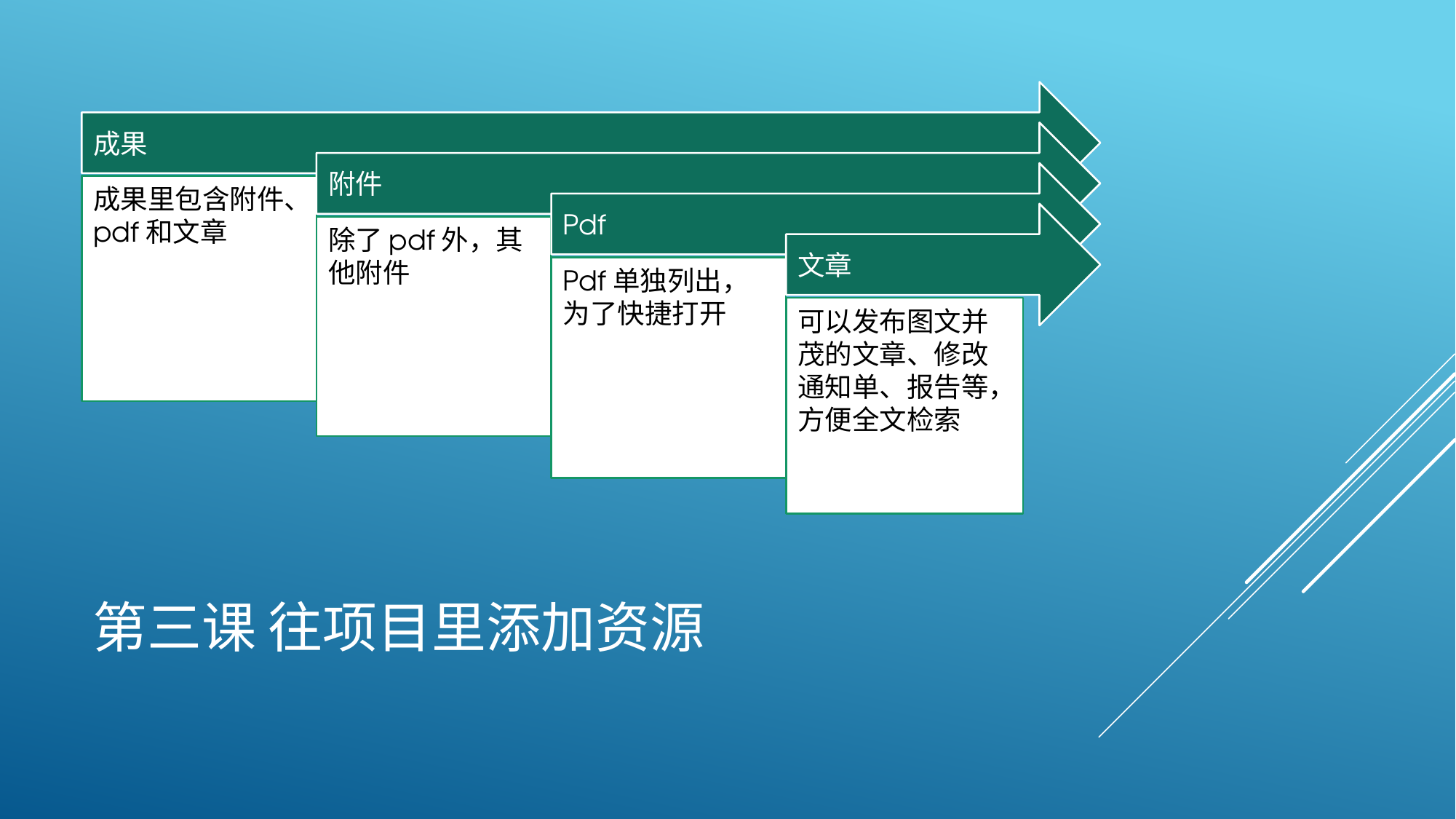

成果
成果里包含附件、pdf和文章
附件
除了pdf外，其他附件
Pdf
文章
Pdf单独列出，为了快捷打开
可以发布图文并茂的文章、修改通知单、报告等，方便全文检索
# 第三课 往项目里添加资源